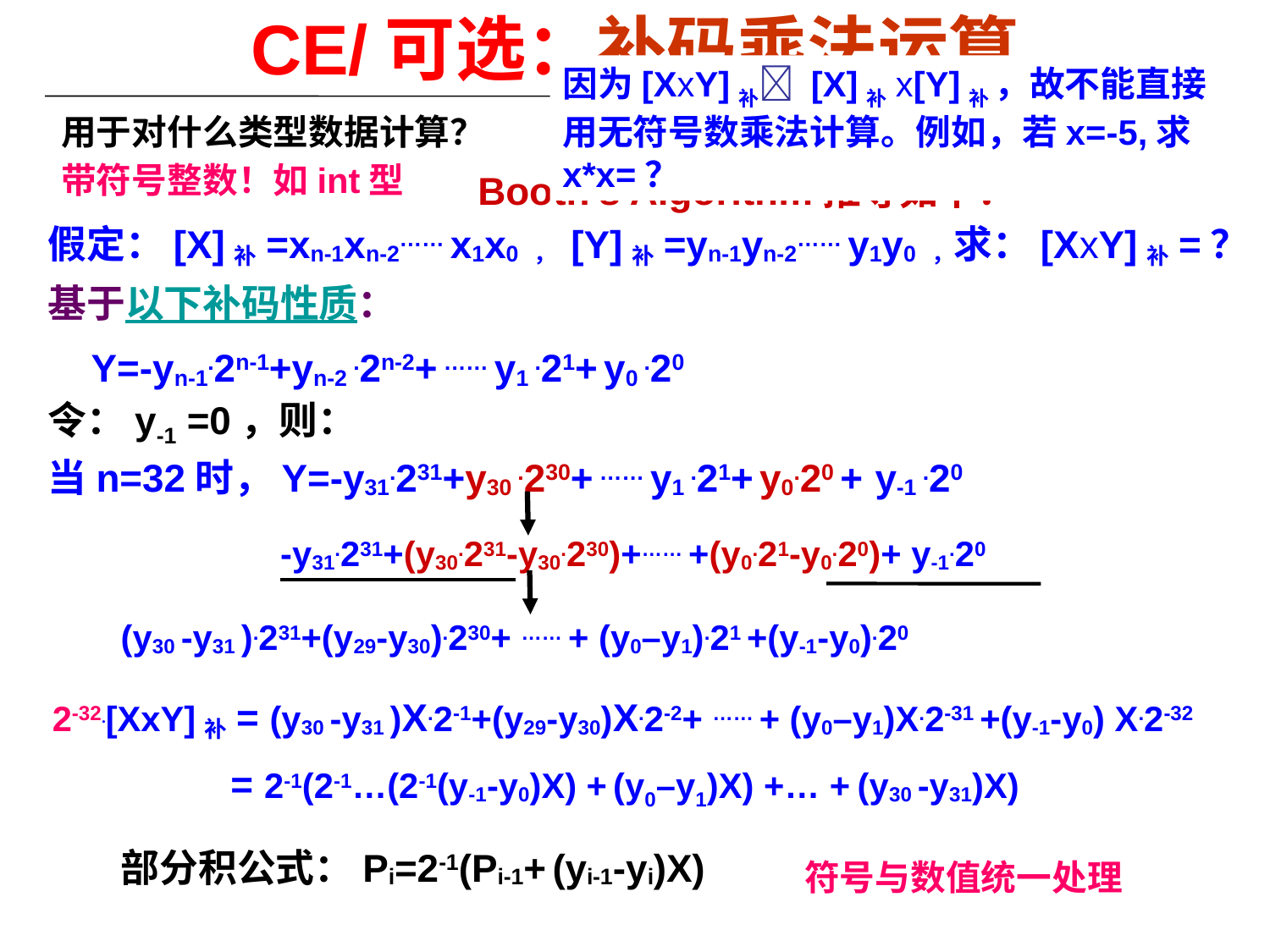

# CE/可选：补码乘法运算
因为[XxY]补≠ [X]补x[Y]补 ，故不能直接用无符号数乘法计算。例如，若x=-5,求x*x=？
用于对什么类型数据计算？
带符号整数！如int型
Booth’s Algorithm推导如下：
假定：[X]补=xn-1xn-2…… x1x0 ， [Y]补=yn-1yn-2…… y1y0 ，求：[XxY]补=？
基于以下补码性质：
    Y=-yn-1.2n-1+yn-2 .2n-2+ …… y1 .21+ y0 .20
令：y-1 =0，则：
当n=32时，Y=-y31.231+y30 .230+ …… y1 .21+ y0.20 +  y-1 .20

-y31.231+(y30.231-y30.230)+…… +(y0.21-y0.20)+ y-1.20

(y30 -y31 ).231+(y29-y30).230+ …… + (y0–y1).21 +(y-1-y0).20
2-32.[XxY]补= (y30 -y31 )X.2-1+(y29-y30)X.2-2+ …… + (y0–y1)X.2-31 +(y-1-y0) X.2-32
= 2-1(2-1…(2-1(y-1-y0)X) + (y0–y1)X) +… + (y30 -y31)X)
部分积公式：Pi=2-1(Pi-1+ (yi-1-yi)X)
符号与数值统一处理